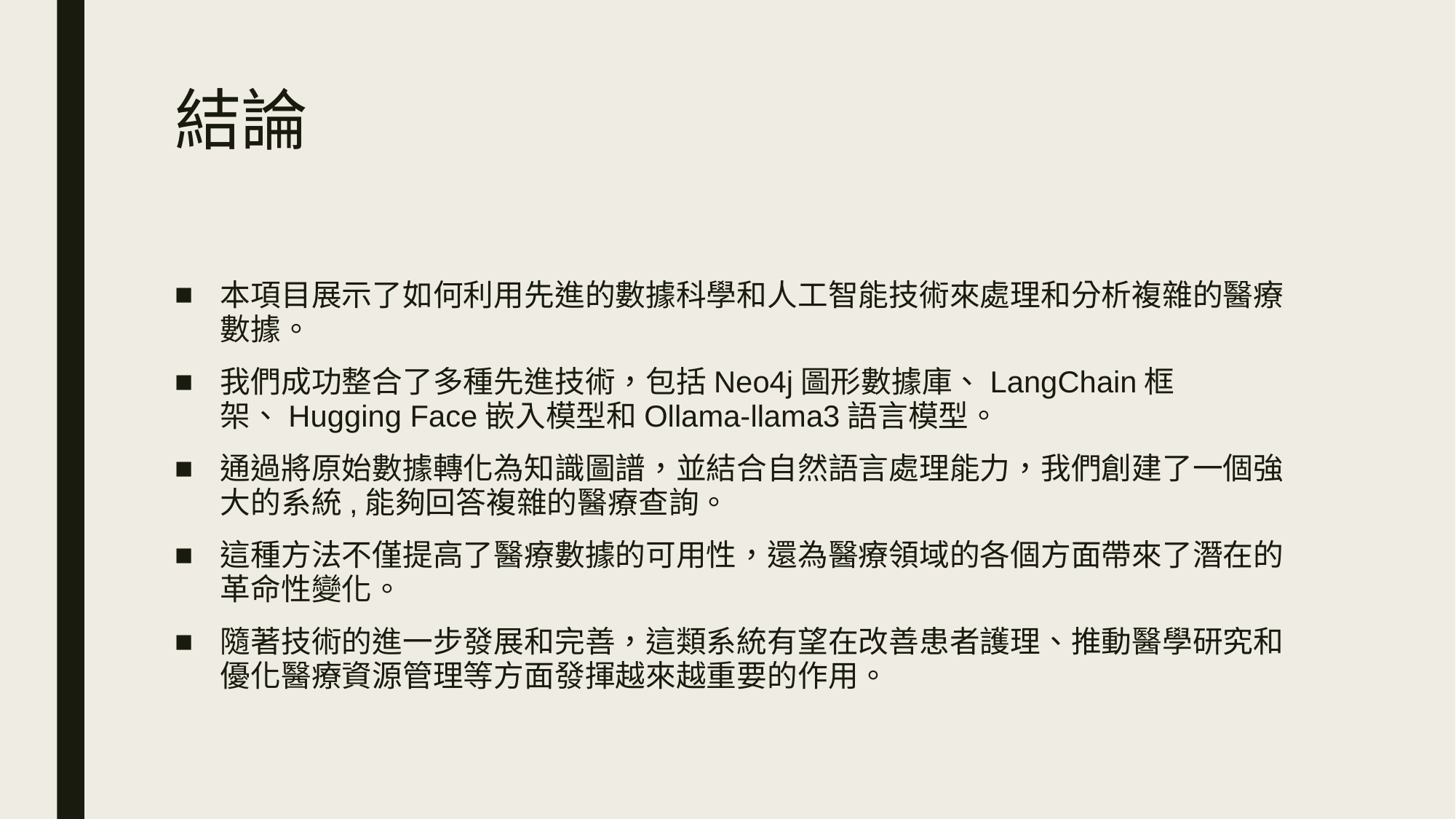

# 結論
本項目展示了如何利用先進的數據科學和人工智能技術來處理和分析複雜的醫療數據。
我們成功整合了多種先進技術，包括Neo4j圖形數據庫、LangChain框架、Hugging Face嵌入模型和Ollama-llama3語言模型。
通過將原始數據轉化為知識圖譜，並結合自然語言處理能力，我們創建了一個強大的系統,能夠回答複雜的醫療查詢。
這種方法不僅提高了醫療數據的可用性，還為醫療領域的各個方面帶來了潛在的革命性變化。
隨著技術的進一步發展和完善，這類系統有望在改善患者護理、推動醫學研究和優化醫療資源管理等方面發揮越來越重要的作用。